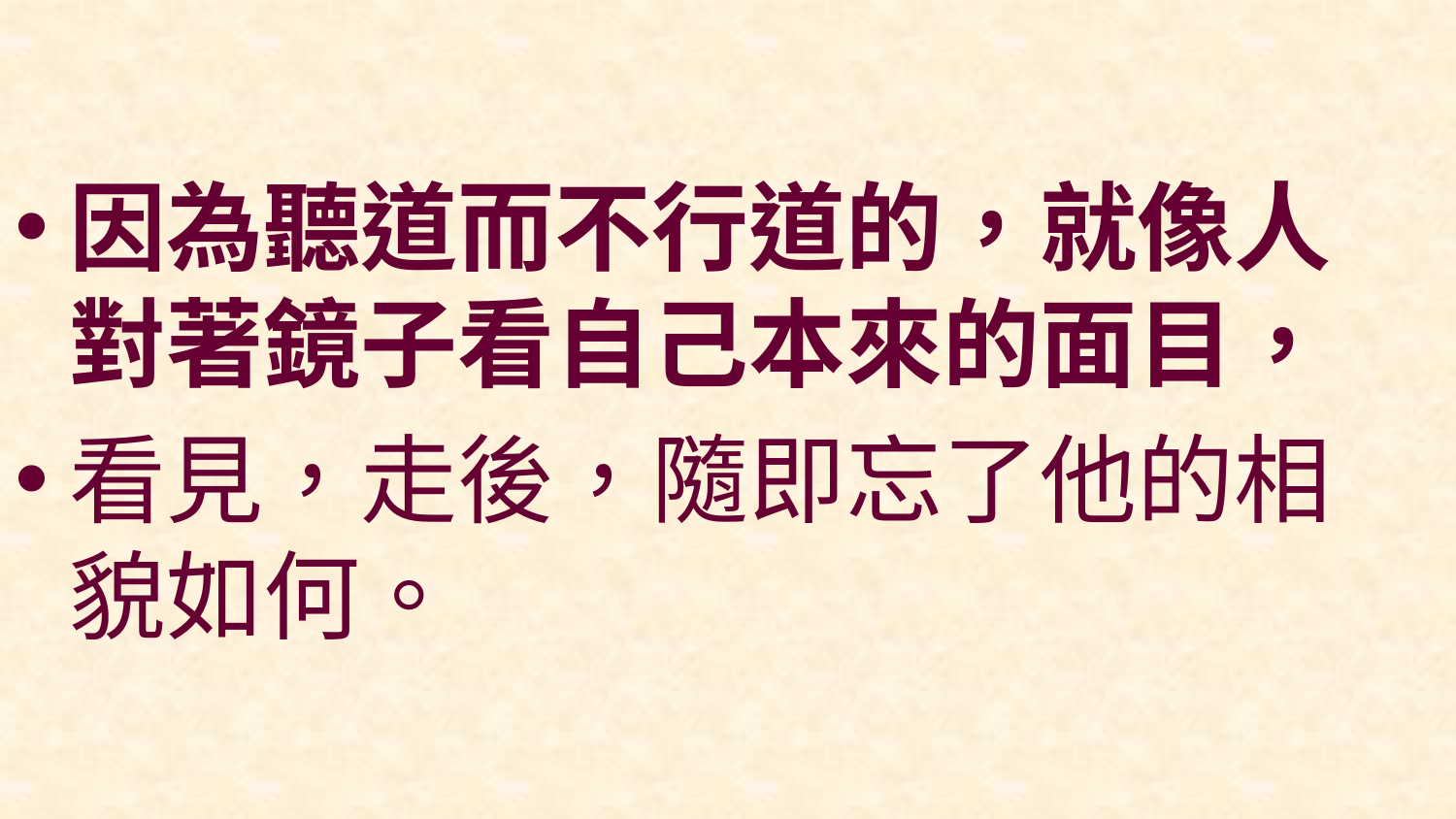

因為聽道而不行道的，就像人對著鏡子看自己本來的面目，
看見，走後，隨即忘了他的相貌如何。